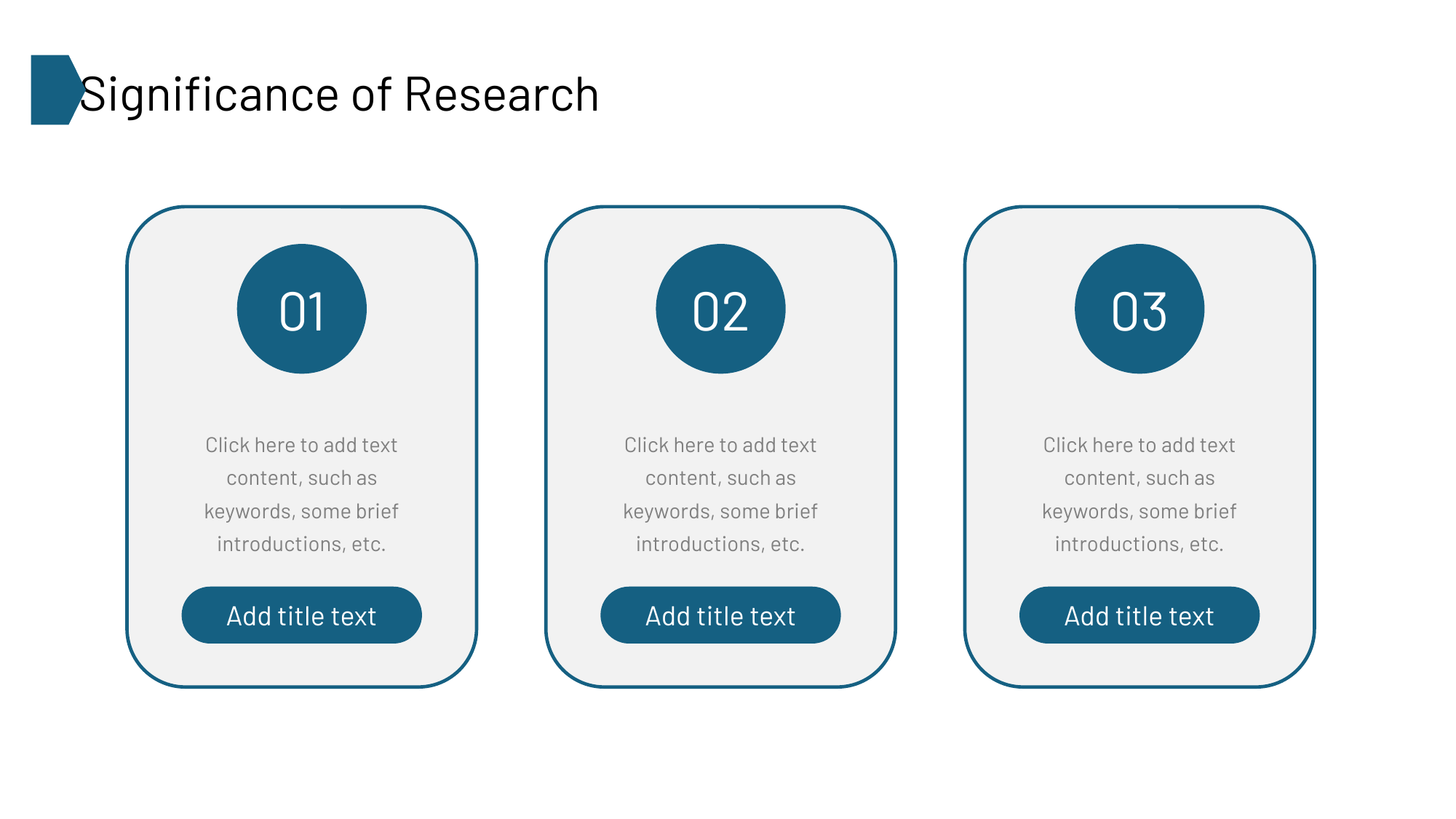

Significance of Research

03
Click here to add text content, such as keywords, some brief introductions, etc.
Add title text

02
Click here to add text content, such as keywords, some brief introductions, etc.
Add title text

01
Click here to add text content, such as keywords, some brief introductions, etc.
Add title text
PPT下载 http://www.1ppt.com/xiazai/